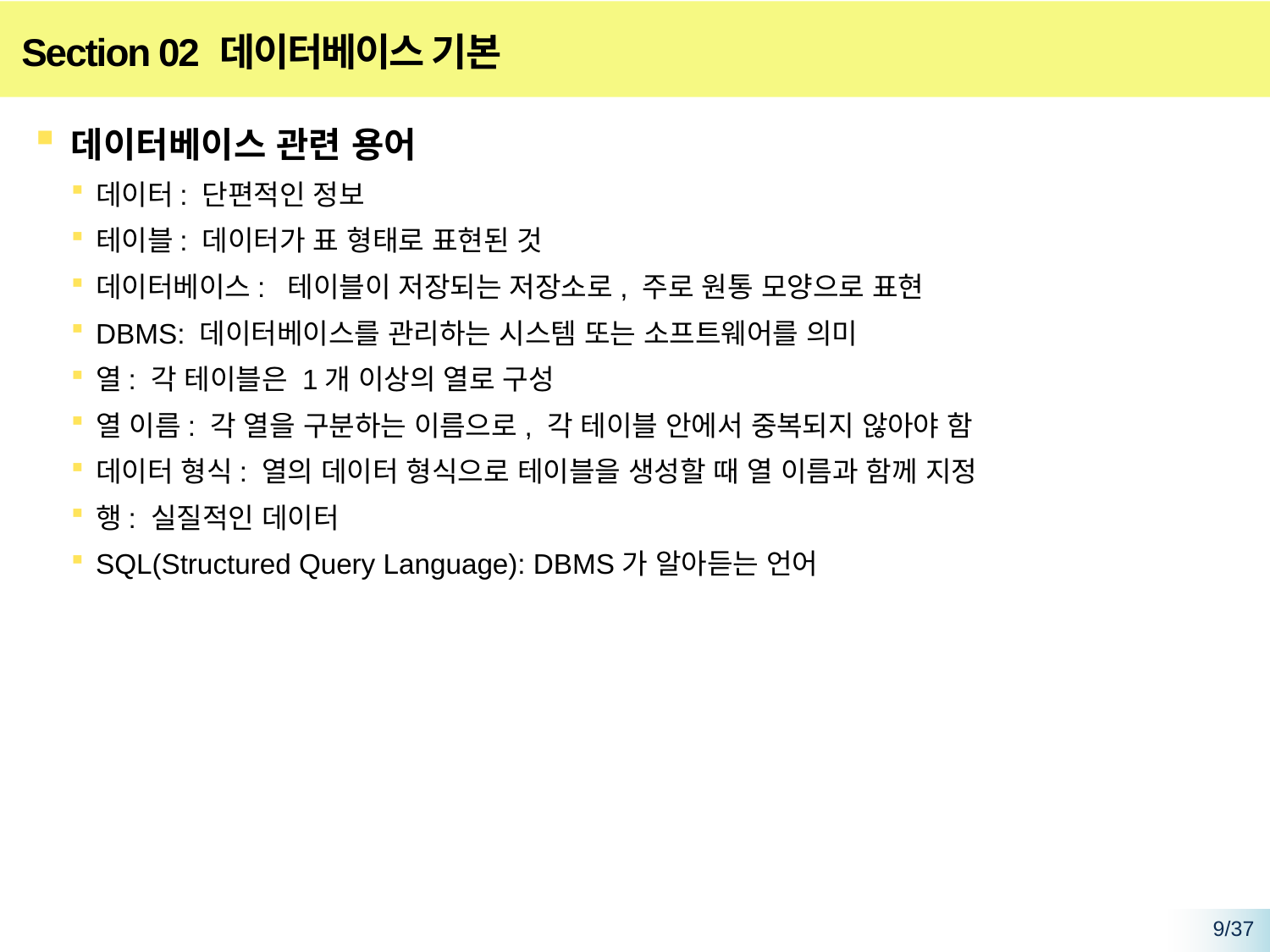

# Section 02 데이터베이스 기본
데이터베이스 관련 용어
데이터: 단편적인 정보
테이블: 데이터가 표 형태로 표현된 것
데이터베이스:  테이블이 저장되는 저장소로, 주로 원통 모양으로 표현
DBMS: 데이터베이스를 관리하는 시스템 또는 소프트웨어를 의미
열: 각 테이블은 1개 이상의 열로 구성
열 이름: 각 열을 구분하는 이름으로, 각 테이블 안에서 중복되지 않아야 함
데이터 형식: 열의 데이터 형식으로 테이블을 생성할 때 열 이름과 함께 지정
행: 실질적인 데이터
SQL(Structured Query Language): DBMS가 알아듣는 언어